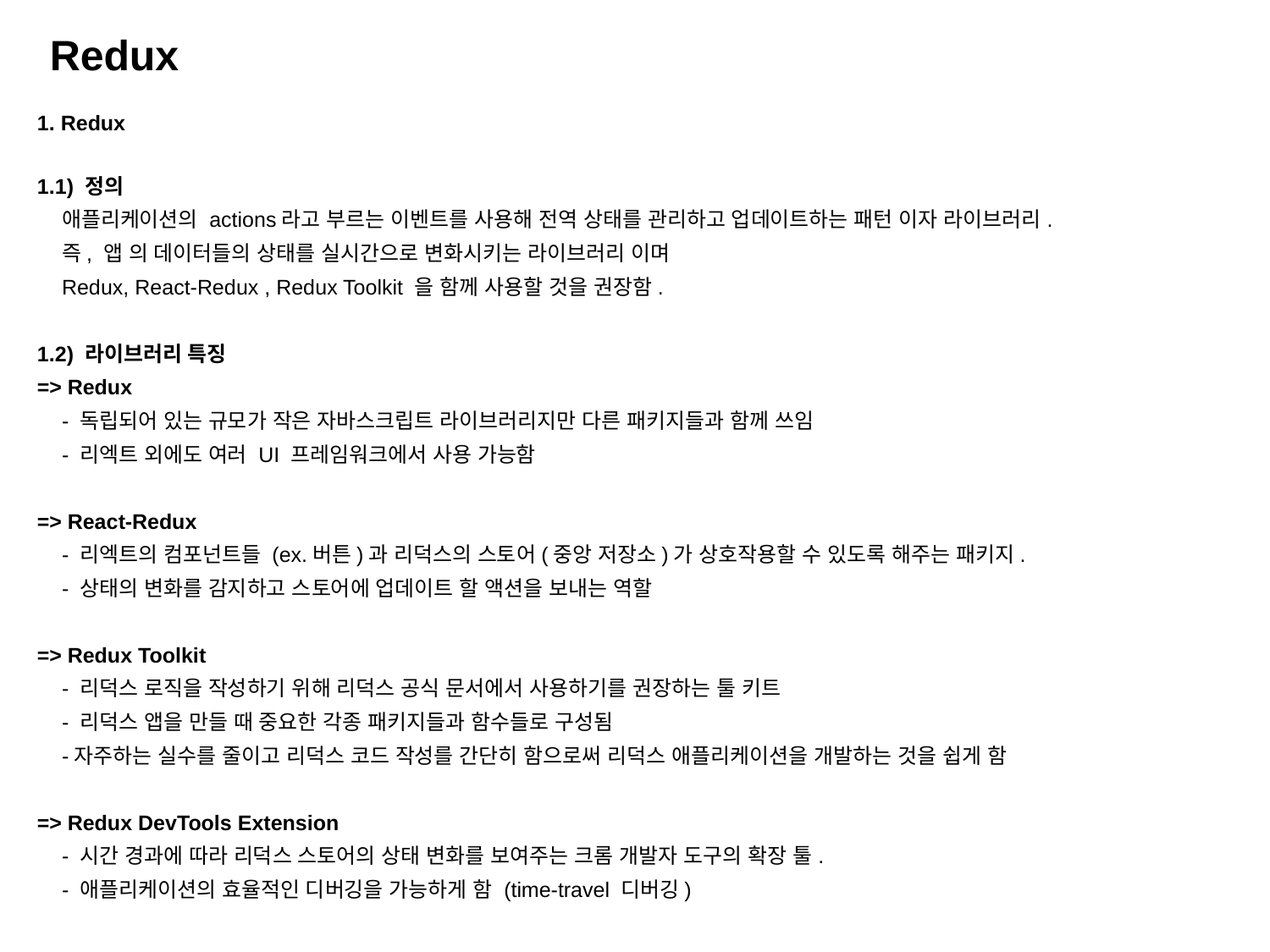

# Redux
1. Redux

1.1) 정의
애플리케이션의 actions라고 부르는 이벤트를 사용해 전역 상태를 관리하고 업데이트하는 패턴 이자 라이브러리.
즉, 앱 의 데이터들의 상태를 실시간으로 변화시키는 라이브러리 이며
Redux, React-Redux , Redux Toolkit 을 함께 사용할 것을 권장함.

1.2) 라이브러리 특징
=> Redux
- 독립되어 있는 규모가 작은 자바스크립트 라이브러리지만 다른 패키지들과 함께 쓰임
- 리엑트 외에도 여러 UI 프레임워크에서 사용 가능함

=> React-Redux
- 리엑트의 컴포넌트들 (ex.버튼)과 리덕스의 스토어(중앙 저장소)가 상호작용할 수 있도록 해주는 패키지.
- 상태의 변화를 감지하고 스토어에 업데이트 할 액션을 보내는 역할

=> Redux Toolkit
- 리덕스 로직을 작성하기 위해 리덕스 공식 문서에서 사용하기를 권장하는 툴 키트
- 리덕스 앱을 만들 때 중요한 각종 패키지들과 함수들로 구성됨
-자주하는 실수를 줄이고 리덕스 코드 작성를 간단히 함으로써 리덕스 애플리케이션을 개발하는 것을 쉽게 함

=> Redux DevTools Extension
- 시간 경과에 따라 리덕스 스토어의 상태 변화를 보여주는 크롬 개발자 도구의 확장 툴.
- 애플리케이션의 효율적인 디버깅을 가능하게 함 (time-travel 디버깅)